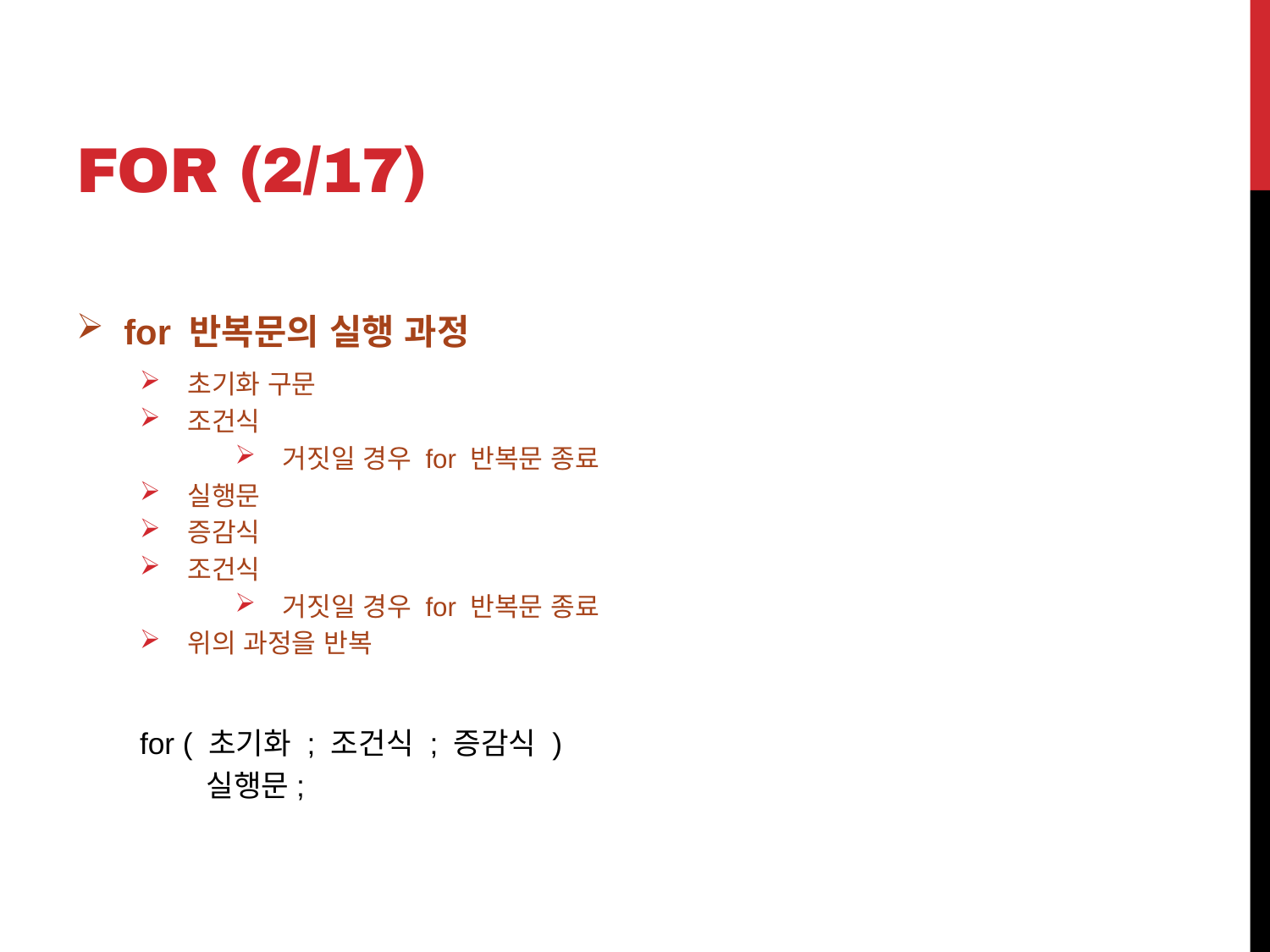

# for (2/17)

for 반복문의 실행 과정
초기화 구문
조건식
거짓일 경우 for 반복문 종료
실행문
증감식
조건식
거짓일 경우 for 반복문 종료
위의 과정을 반복

for ( 초기화 ; 조건식 ; 증감식 )
       실행문;